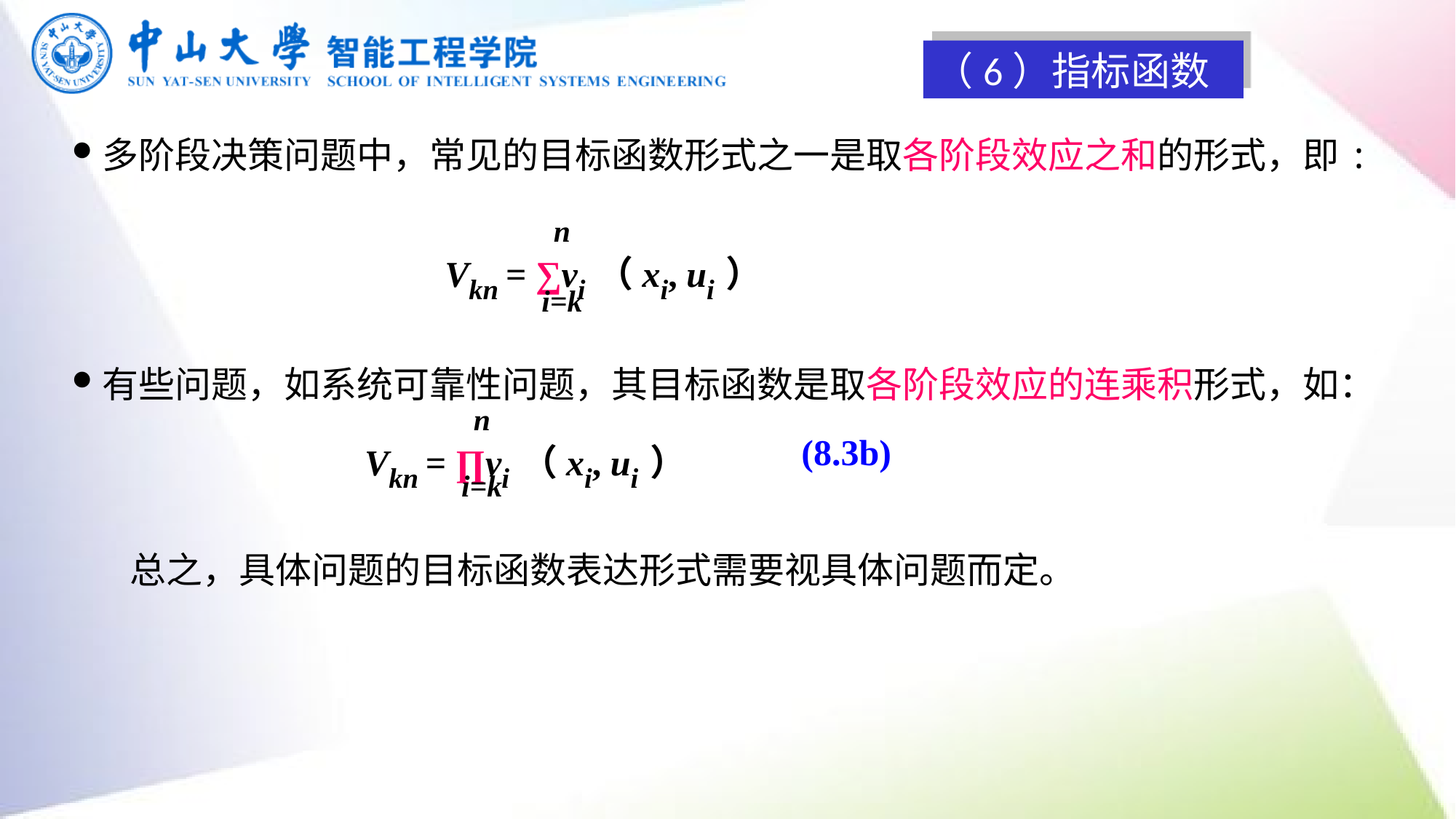

（6）指标函数
多阶段决策问题中，常见的目标函数形式之一是取各阶段效应之和的形式，即:

有些问题，如系统可靠性问题，其目标函数是取各阶段效应的连乘积形式，如：

      总之，具体问题的目标函数表达形式需要视具体问题而定。
n
Vkn = ∑vi（xi, ui）
i=k
n
Vkn = ∏vi（xi, ui）
i=k
 (8.3b)